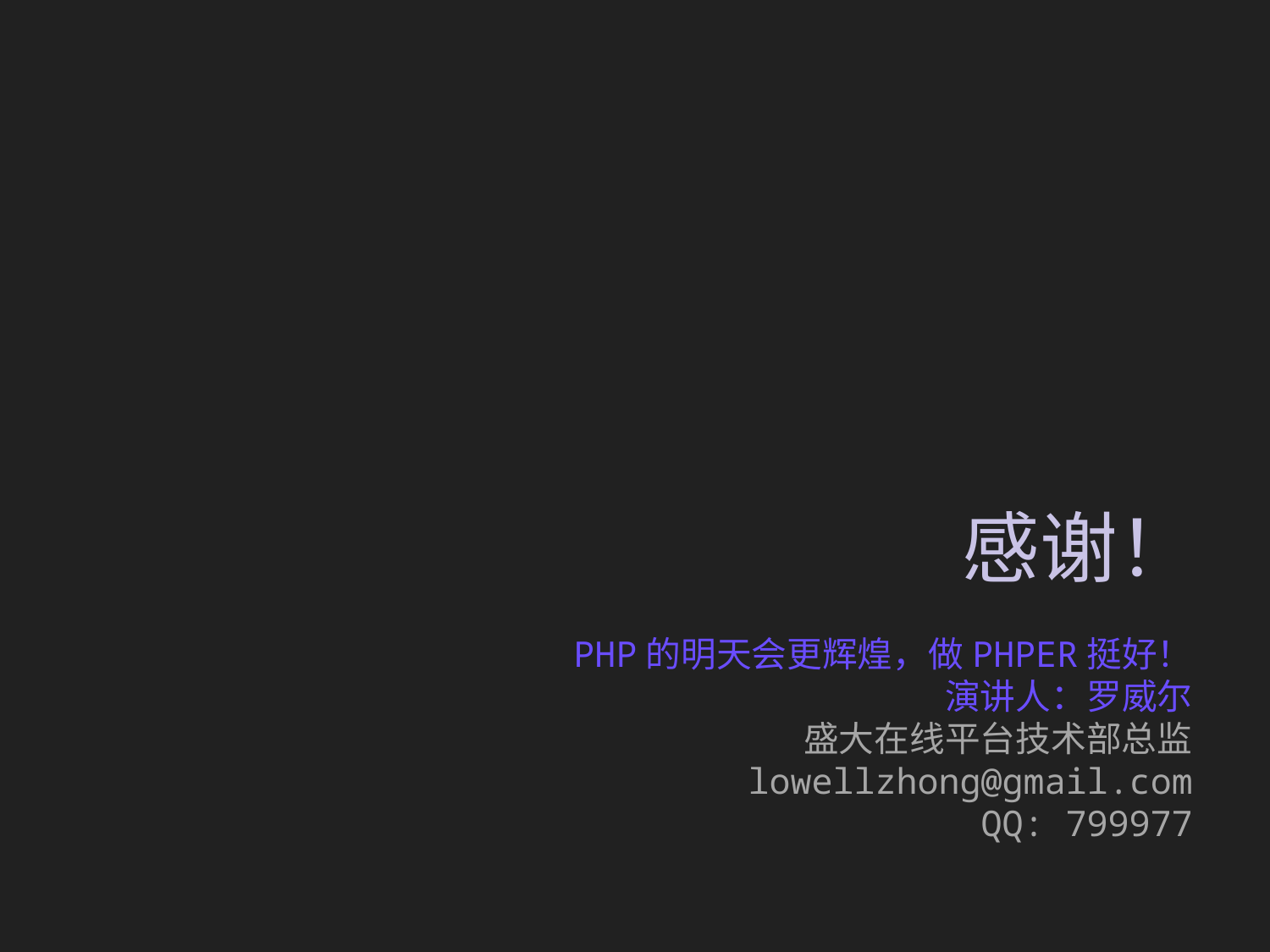

# 感谢！
PHP的明天会更辉煌，做PHPER挺好！
演讲人：罗威尔
盛大在线平台技术部总监
 lowellzhong@gmail.com
QQ: 799977